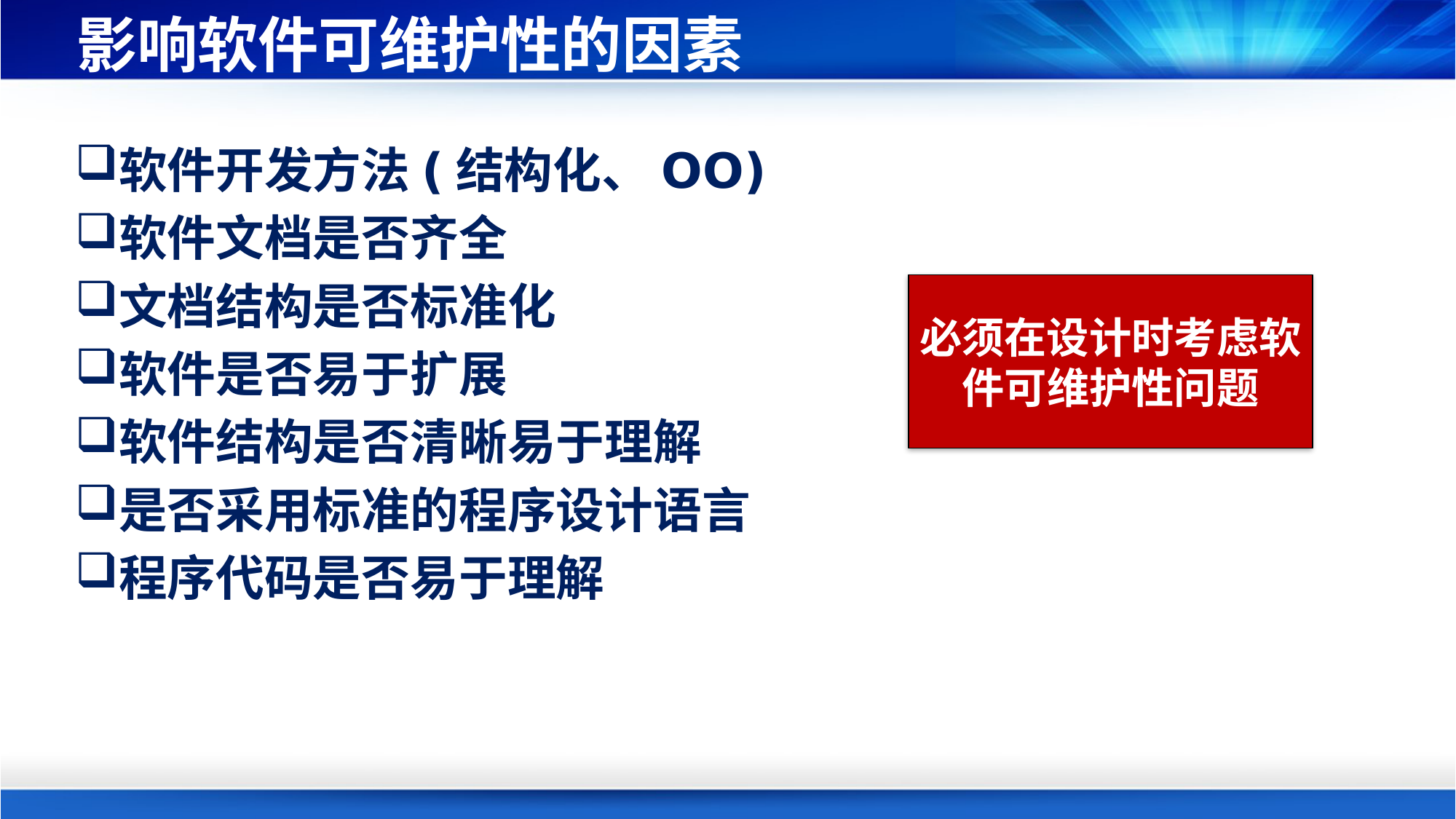

# 影响软件可维护性的因素
软件开发方法(结构化、OO)
软件文档是否齐全
文档结构是否标准化
软件是否易于扩展
软件结构是否清晰易于理解
是否采用标准的程序设计语言
程序代码是否易于理解
必须在设计时考虑软件可维护性问题